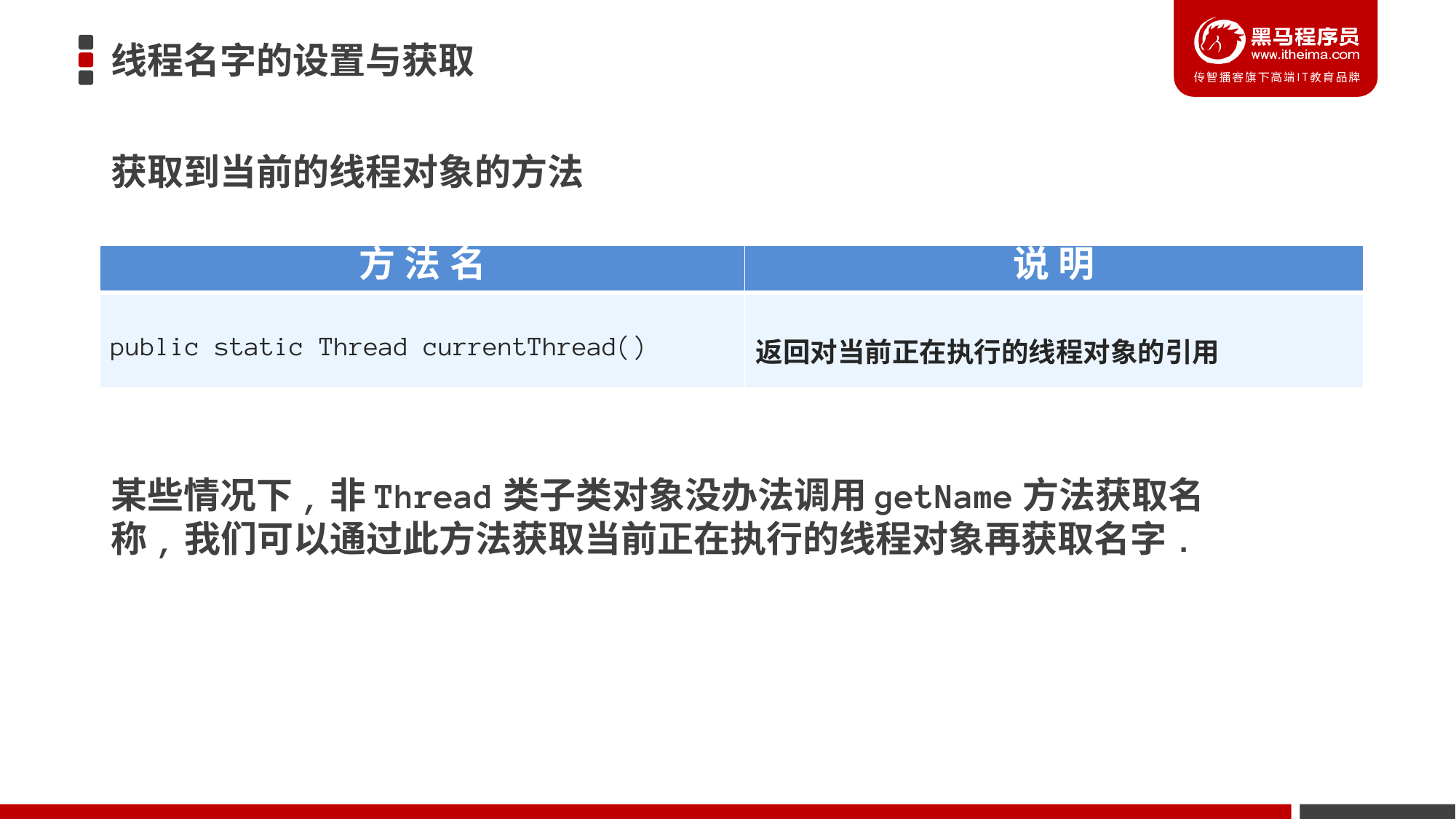

# 线程名字的设置与获取
获取到当前的线程对象的方法
| 方法名 | 说明 |
| --- | --- |
| public static Thread currentThread() | 返回对当前正在执行的线程对象的引用 |
某些情况下,非Thread类子类对象没办法调用getName方法获取名称,我们可以通过此方法获取当前正在执行的线程对象再获取名字.